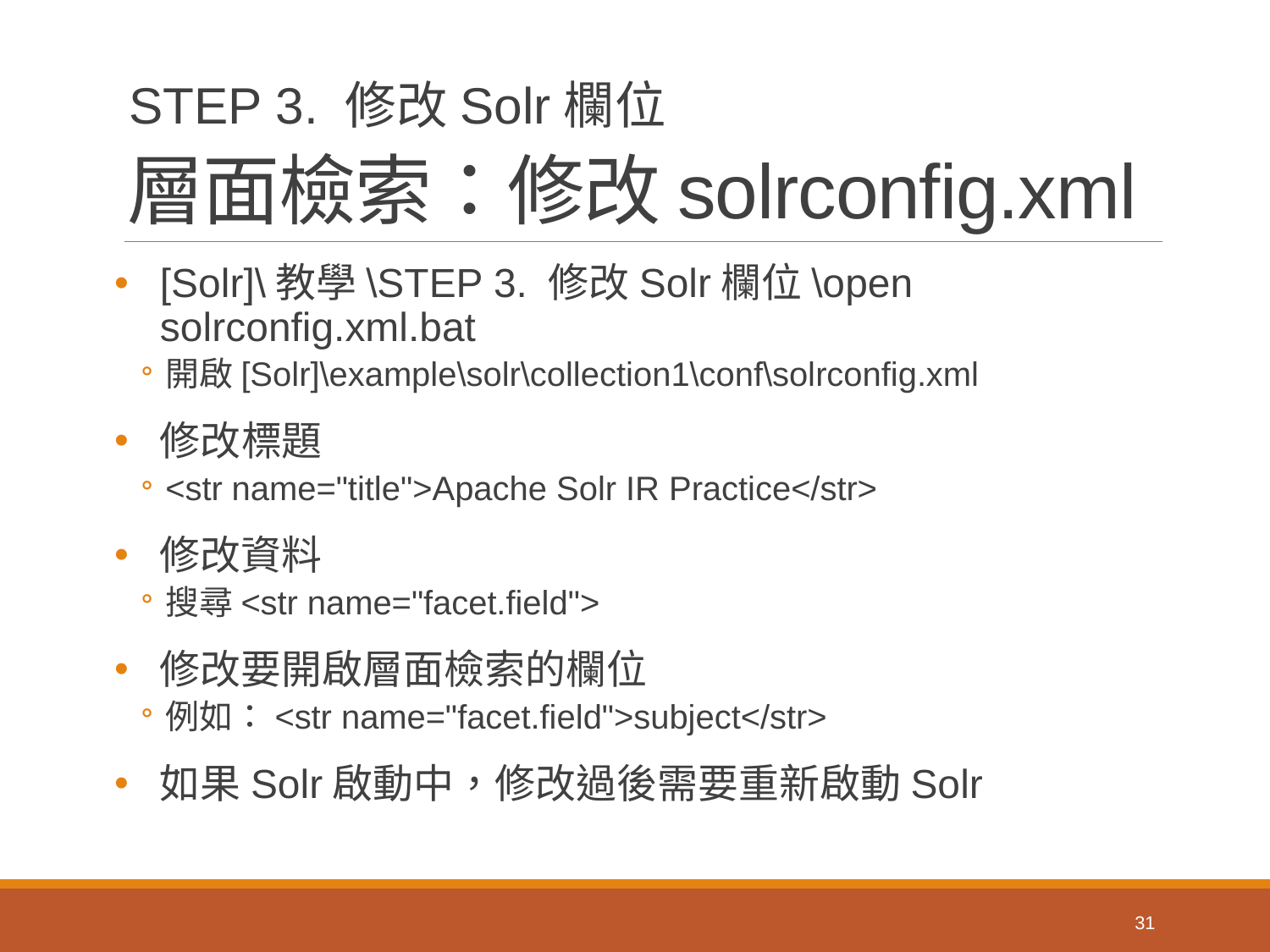

STEP 3. 修改Solr欄位
# 層面檢索：修改solrconfig.xml
[Solr]\教學\STEP 3. 修改Solr欄位\open solrconfig.xml.bat
開啟[Solr]\example\solr\collection1\conf\solrconfig.xml
修改標題
<str name="title">Apache Solr IR Practice</str>
修改資料
搜尋<str name="facet.field">
修改要開啟層面檢索的欄位
例如：<str name="facet.field">subject</str>
如果Solr啟動中，修改過後需要重新啟動Solr

31